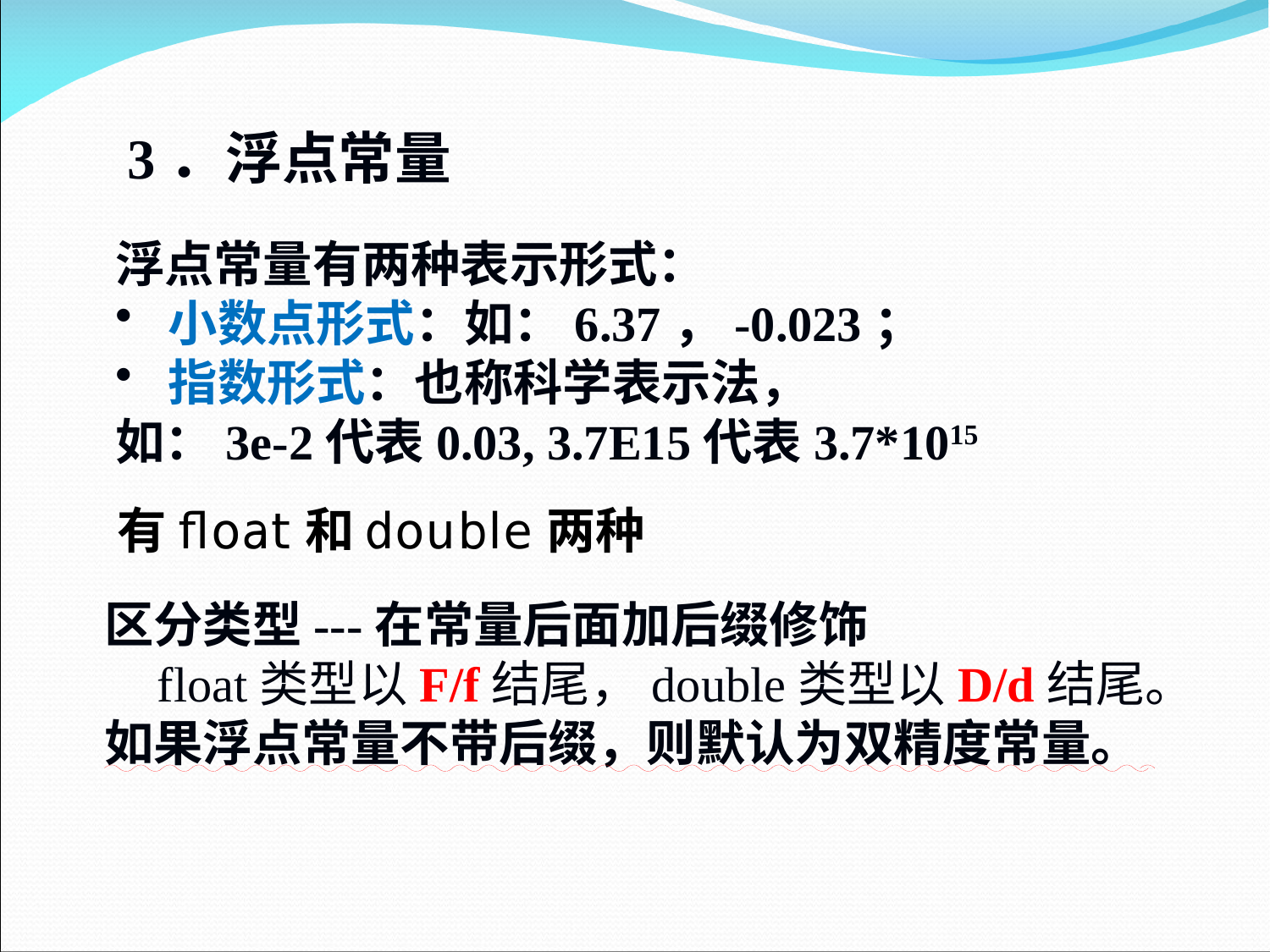

3．浮点常量
浮点常量有两种表示形式：
 小数点形式：如：6.37，-0.023；
 指数形式：也称科学表示法，
如：3e-2代表0.03, 3.7E15代表3.7*1015
有float和double两种
区分类型---在常量后面加后缀修饰
     float类型以F/f结尾，double类型以D/d结尾。
如果浮点常量不带后缀，则默认为双精度常量。